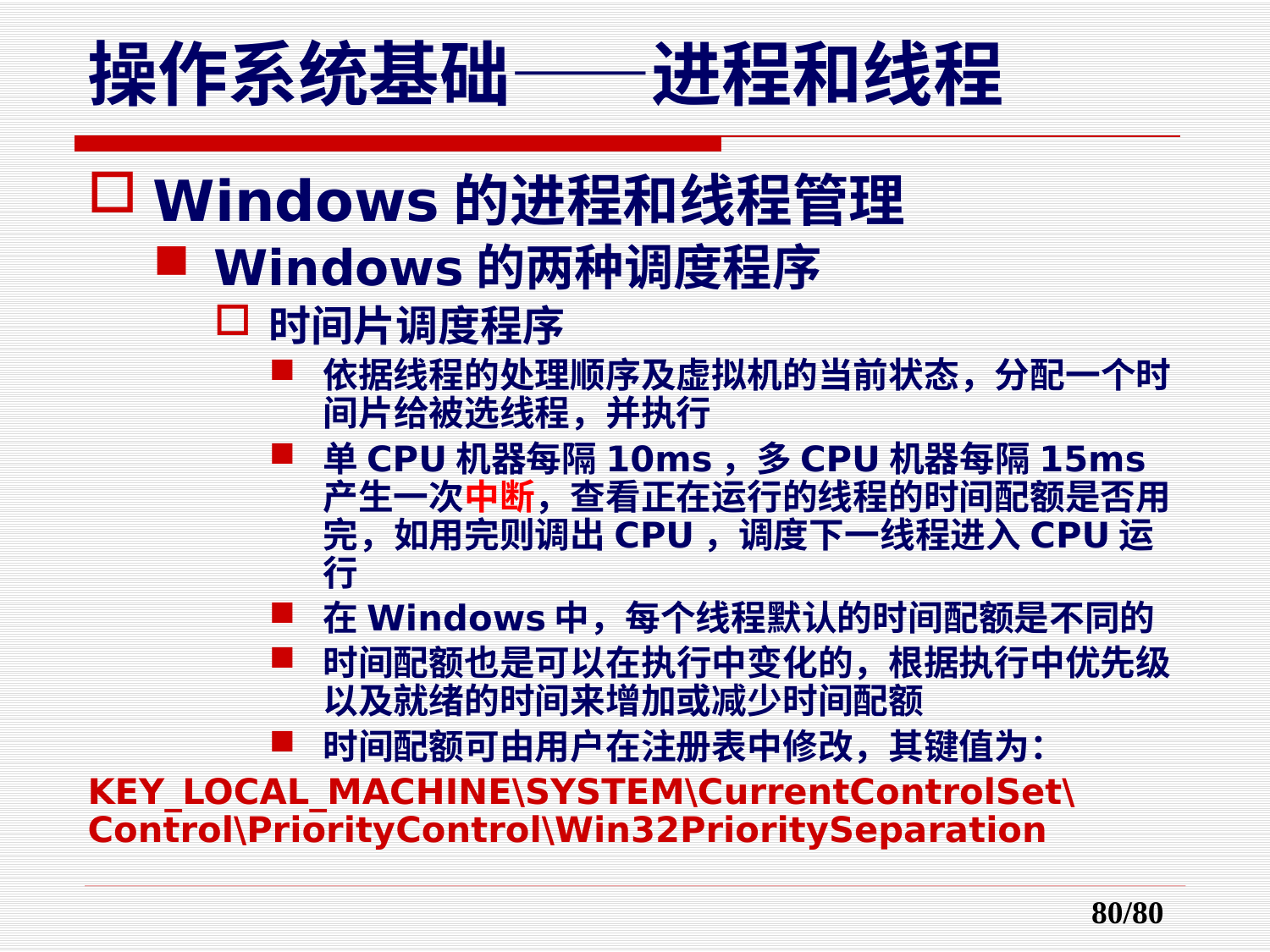

操作系统基础——进程和线程
Windows的进程和线程管理
Windows的两种调度程序
时间片调度程序
依据线程的处理顺序及虚拟机的当前状态，分配一个时间片给被选线程，并执行
单CPU机器每隔10ms，多CPU机器每隔15ms产生一次中断，查看正在运行的线程的时间配额是否用完，如用完则调出CPU，调度下一线程进入CPU运行
在Windows中，每个线程默认的时间配额是不同的
时间配额也是可以在执行中变化的，根据执行中优先级以及就绪的时间来增加或减少时间配额
时间配额可由用户在注册表中修改，其键值为：
KEY_LOCAL_MACHINE\SYSTEM\CurrentControlSet\
Control\PriorityControl\Win32PrioritySeparation